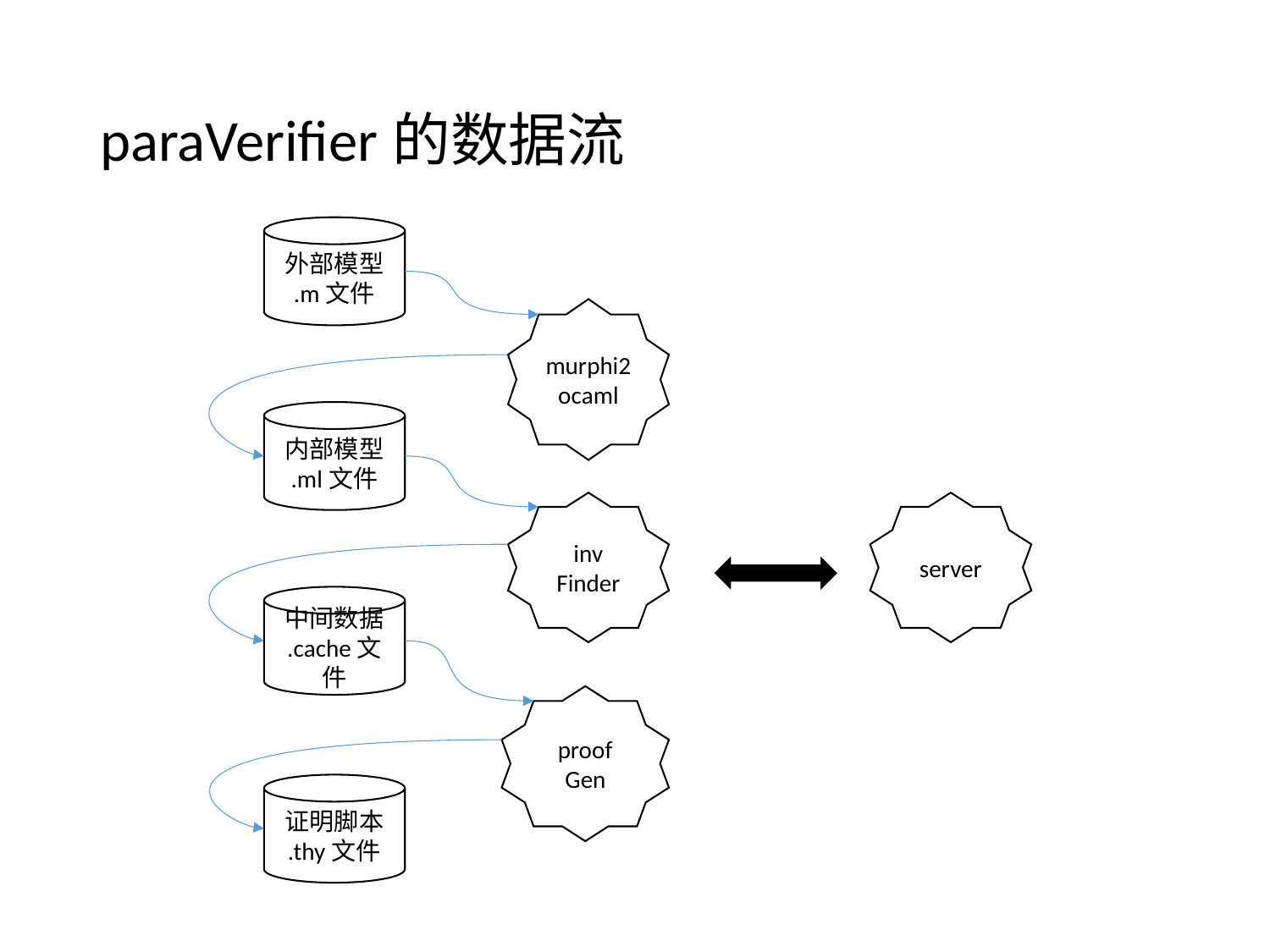

# paraVerifier的数据流
外部模型
.m文件
murphi2ocaml
内部模型
.ml文件
inv
Finder
server

中间数据
.cache文件
proof
Gen
证明脚本
.thy文件